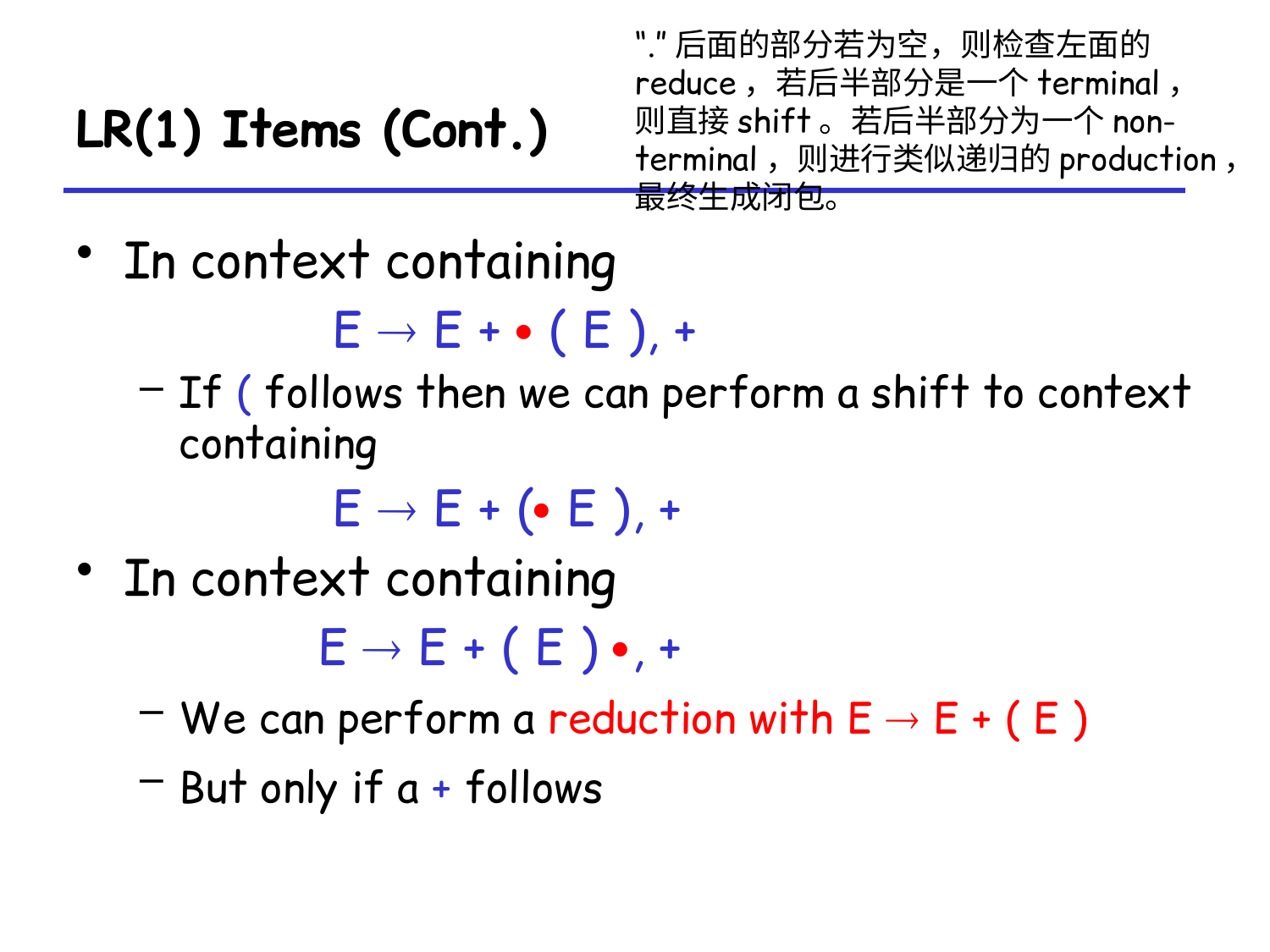

“.”后面的部分若为空，则检查左面的
reduce，若后半部分是一个terminal，
则直接shift。若后半部分为一个non-
terminal，则进行类似递归的production，
最终生成闭包。
# LR(1) Items (Cont.)
In context containing
             E → E + • ( E ), +
If ( follows then we can perform a shift to context containing
             E → E + (• E ), +
In context containing
            E → E + ( E ) •, +
We can perform a reduction with E → E + ( E )
But only if a + follows
56